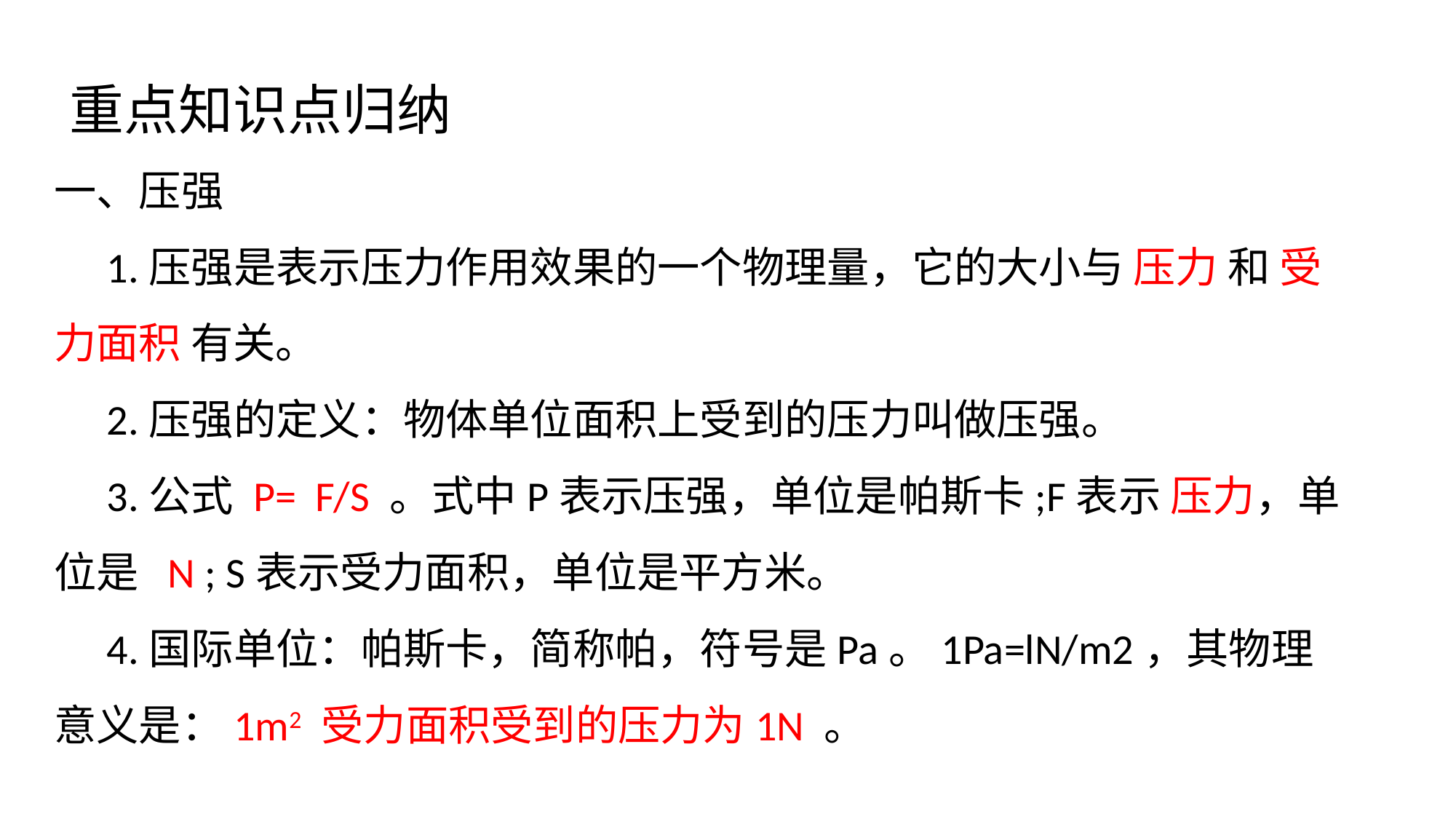

# 重点知识点归纳
一、压强
　1.压强是表示压力作用效果的一个物理量，它的大小与 压力 和 受力面积 有关。
　2.压强的定义：物体单位面积上受到的压力叫做压强。
　3.公式 P=  F/S 。式中P表示压强，单位是帕斯卡;F表示 压力，单位是  N ; S表示受力面积，单位是平方米。
　4.国际单位：帕斯卡，简称帕，符号是Pa。1Pa=lN/m2，其物理意义是：1m2 受力面积受到的压力为1N 。